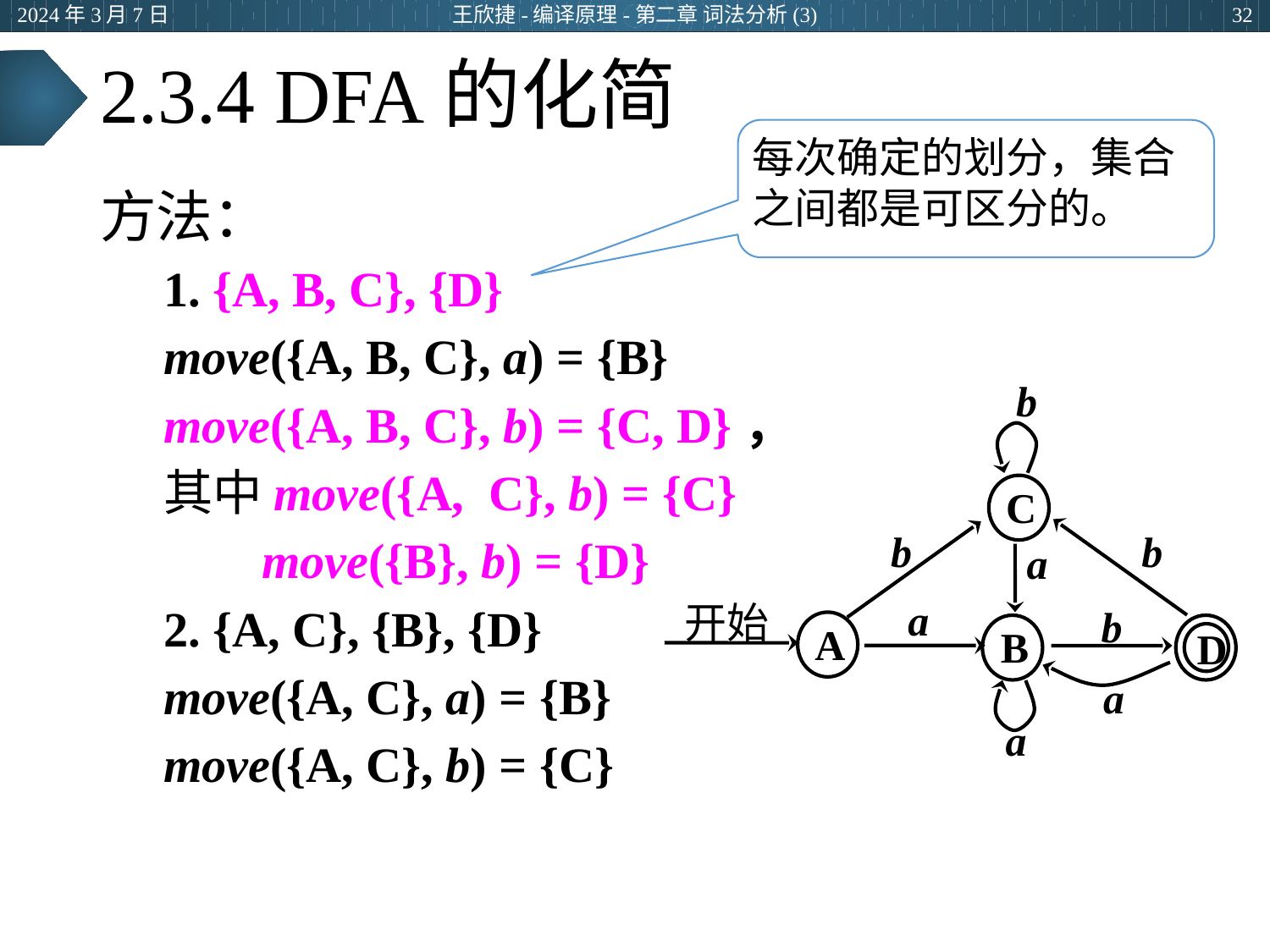

2024年3月7日
王欣捷-编译原理-第二章 词法分析(3)
32
# 2.3.4 DFA的化简
每次确定的划分，集合之间都是可区分的。
方法：
1. {A, B, C}, {D}
move({A, B, C}, a) = {B}
move({A, B, C}, b) = {C, D}，
其中move({A,  C}, b) = {C}
        move({B}, b) = {D}
2. {A, C}, {B}, {D}
move({A, C}, a) = {B}
move({A, C}, b) = {C}

b

C

b
b
a

开始
a
b
A
B

D

a

a